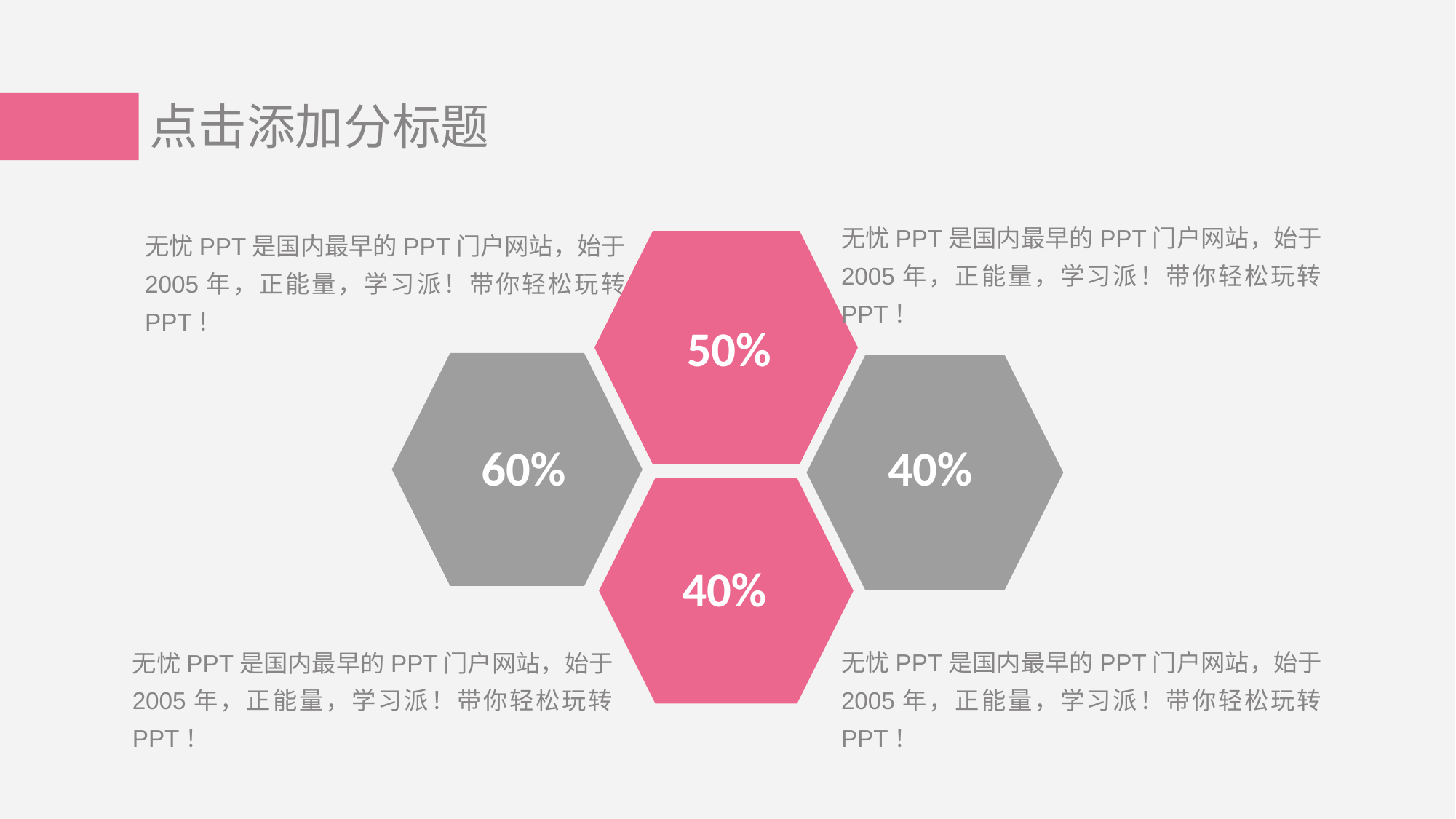

点击添加分标题

无忧PPT是国内最早的PPT门户网站，始于2005年，正能量，学习派！带你轻松玩转PPT！
无忧PPT是国内最早的PPT门户网站，始于2005年，正能量，学习派！带你轻松玩转PPT！

60%
40%

50%
40%
无忧PPT是国内最早的PPT门户网站，始于2005年，正能量，学习派！带你轻松玩转PPT！
无忧PPT是国内最早的PPT门户网站，始于2005年，正能量，学习派！带你轻松玩转PPT！